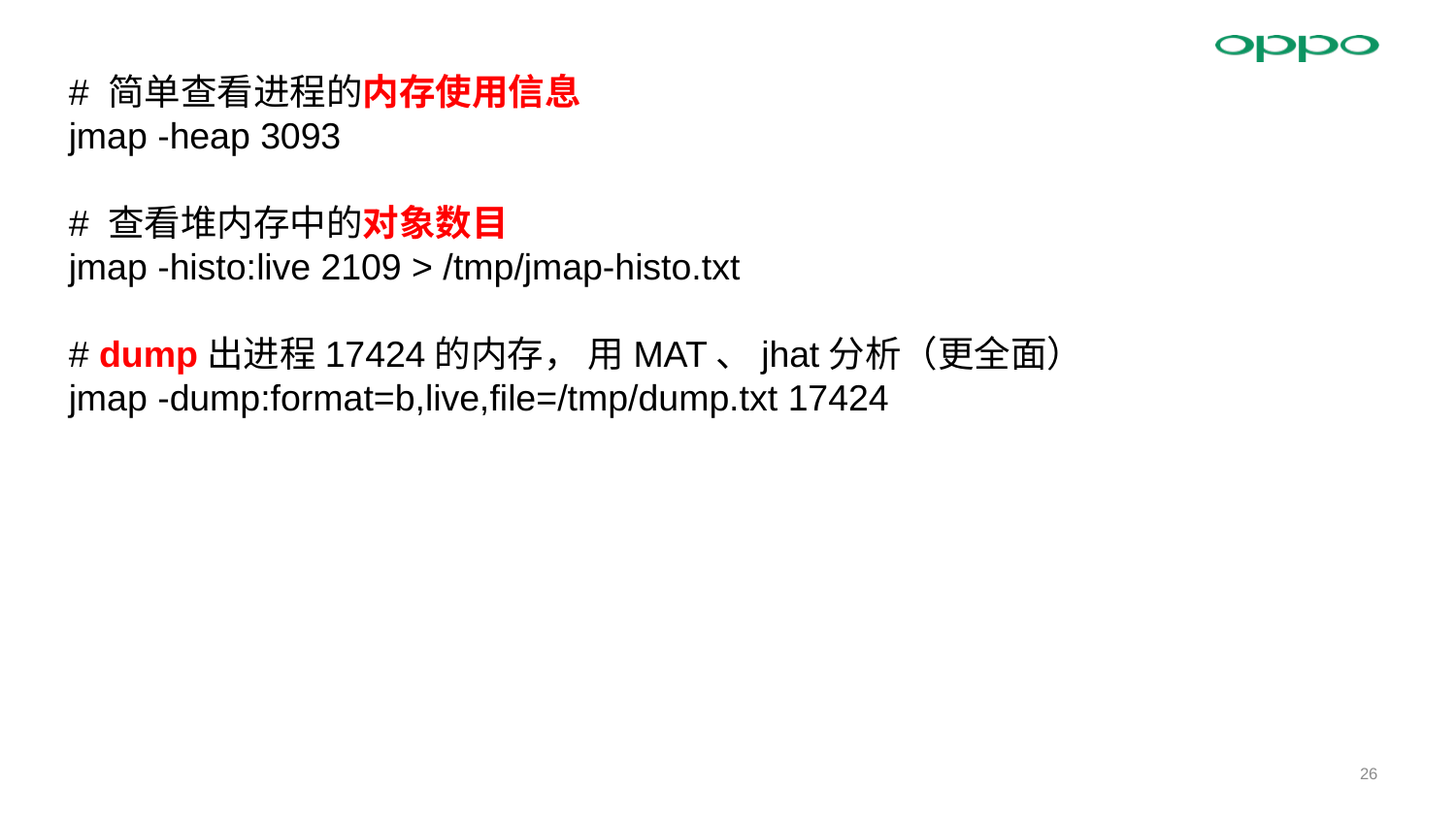

# 简单查看进程的内存使用信息
jmap -heap 3093

# 查看堆内存中的对象数目
jmap -histo:live 2109 > /tmp/jmap-histo.txt

# dump出进程17424的内存， 用MAT、jhat分析（更全面）
jmap -dump:format=b,live,file=/tmp/dump.txt 17424